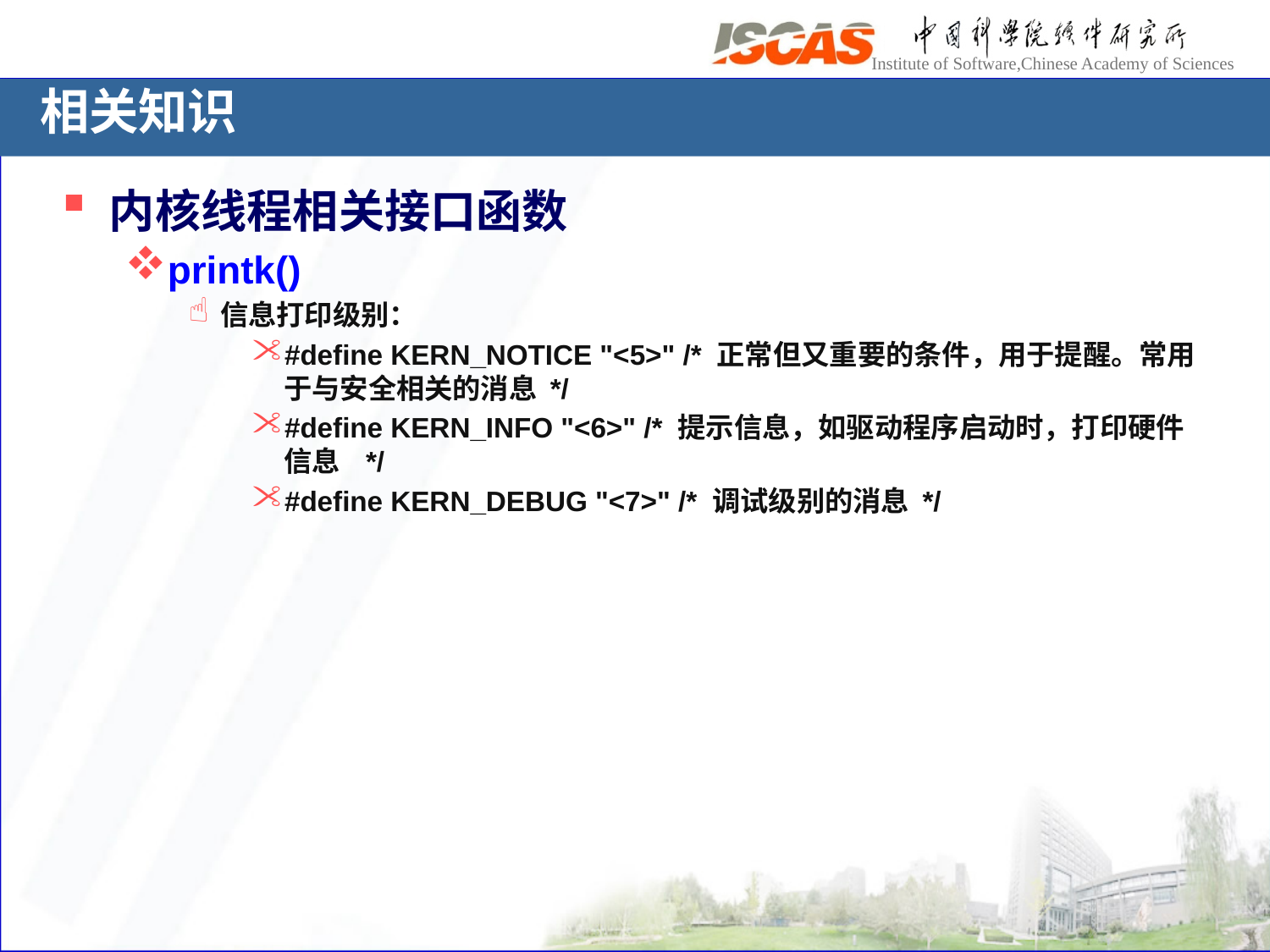

# 相关知识
内核线程相关接口函数
printk()
信息打印级别：
#define KERN_NOTICE "<5>" /* 正常但又重要的条件，用于提醒。常用于与安全相关的消息 */
#define KERN_INFO "<6>" /* 提示信息，如驱动程序启动时，打印硬件信息   */
#define KERN_DEBUG "<7>" /* 调试级别的消息 */